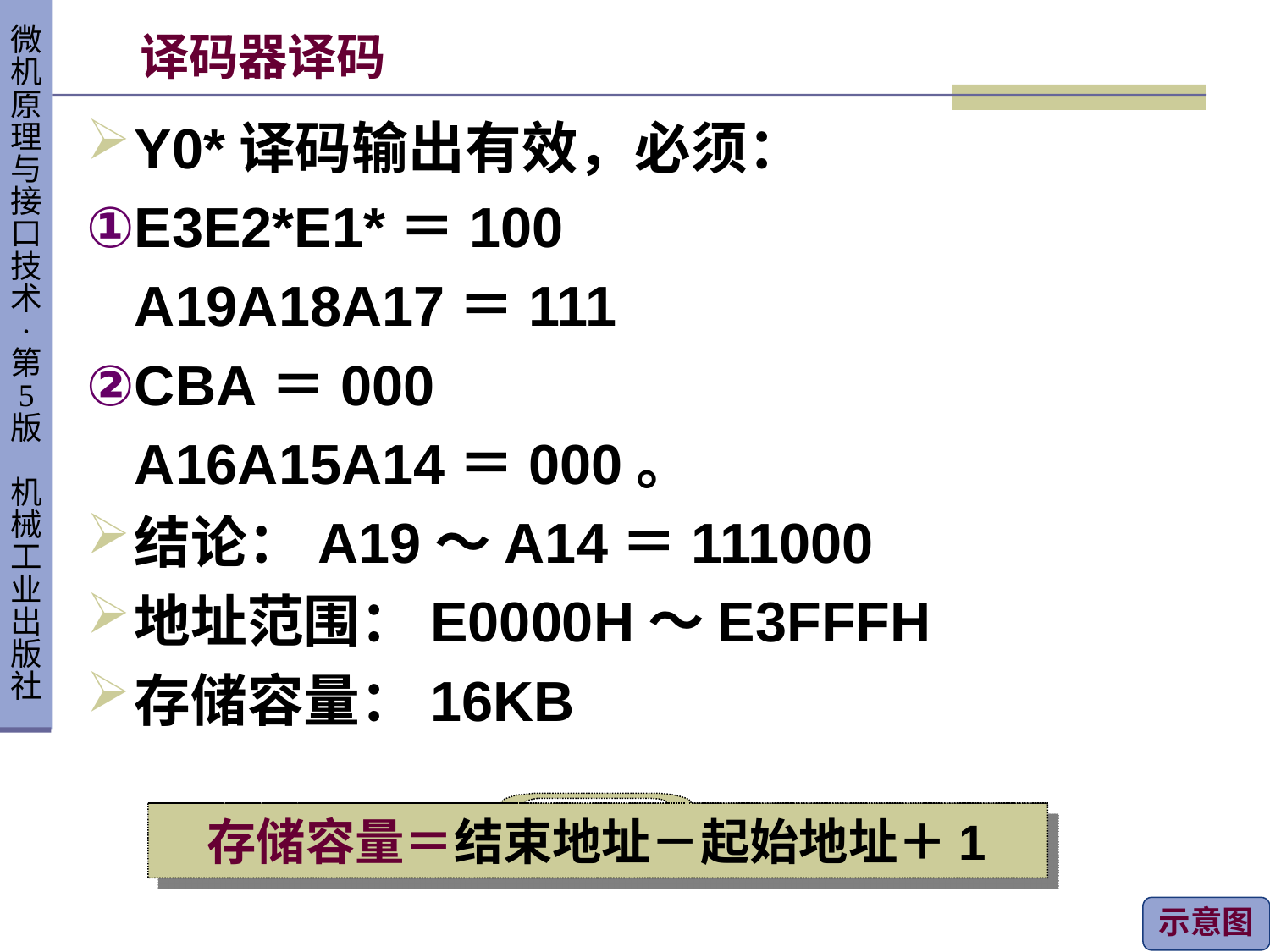

# 译码器译码
Y0*译码输出有效，必须：
E3E2*E1*＝100
	A19A18A17＝111
CBA＝000
	A16A15A14＝000。
结论：A19～A14＝111000
地址范围：E0000H～E3FFFH
存储容量：16KB
存储容量＝结束地址－起始地址＋1
示意图